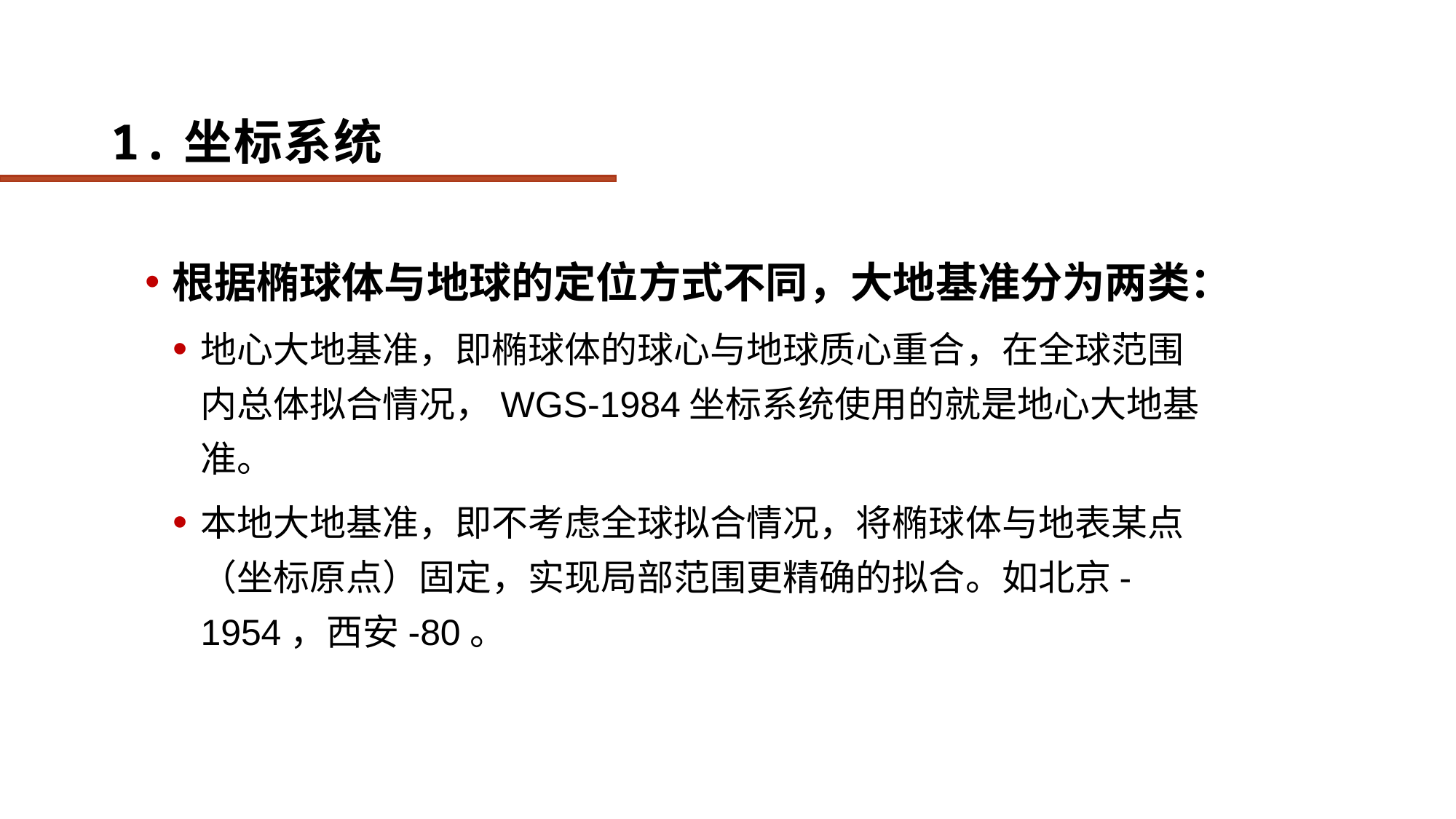

# 1.坐标系统
根据椭球体与地球的定位方式不同，大地基准分为两类：
地心大地基准，即椭球体的球心与地球质心重合，在全球范围内总体拟合情况，WGS-1984坐标系统使用的就是地心大地基准。
本地大地基准，即不考虑全球拟合情况，将椭球体与地表某点（坐标原点）固定，实现局部范围更精确的拟合。如北京-1954，西安-80。